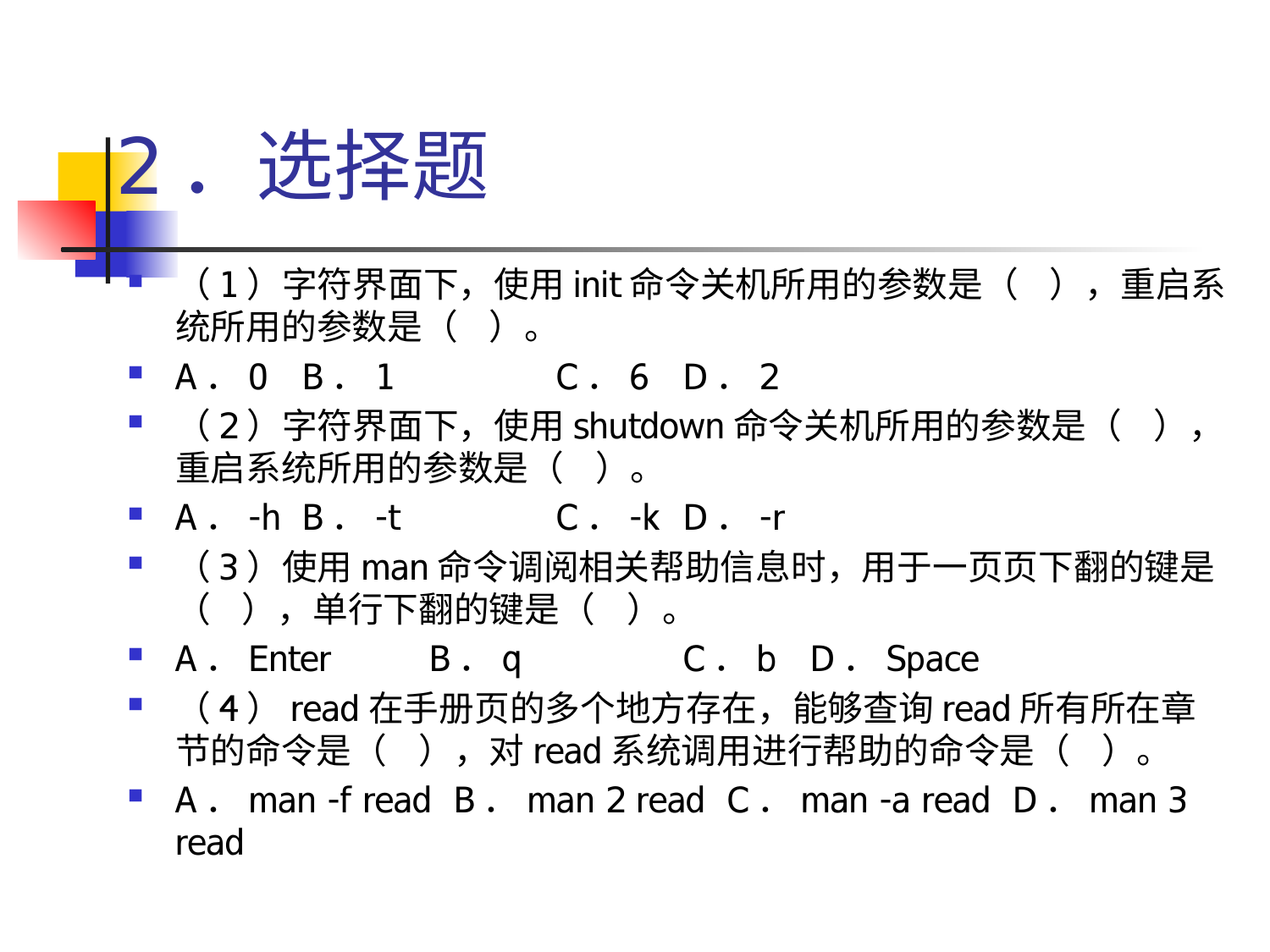

# 2．选择题
（1）字符界面下，使用init命令关机所用的参数是（    ），重启系统所用的参数是（    ）。
A．0  	B．1 		C．6  	D．2
（2）字符界面下，使用shutdown命令关机所用的参数是（    ），重启系统所用的参数是（    ）。
A．-h 	B．-t  		C．-k  	D．-r
（3）使用man命令调阅相关帮助信息时，用于一页页下翻的键是（    ），单行下翻的键是（    ）。
A．Enter 	B．q 		C．b  	D．Space
（4）read在手册页的多个地方存在，能够查询read所有所在章节的命令是（    ），对read系统调用进行帮助的命令是（    ）。
A．man -f read  B．man 2 read  C．man -a read  D．man 3 read